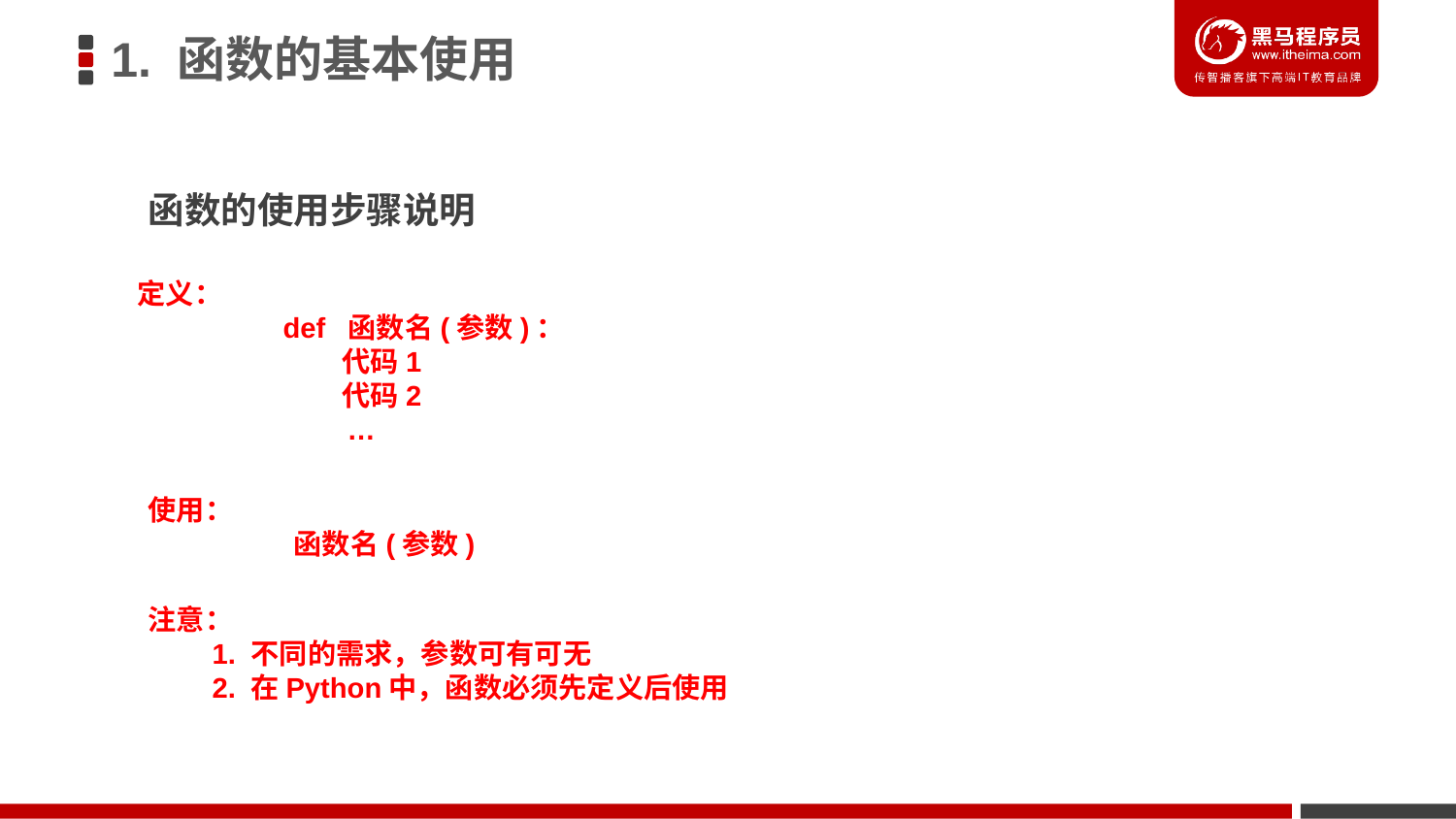

1. 函数的基本使用
函数的使用步骤说明
定义：
	def  函数名(参数)：
	        代码1
	        代码2
	        …
使用：
	函数名(参数)
注意：
        1. 不同的需求，参数可有可无
        2. 在Python中，函数必须先定义后使用